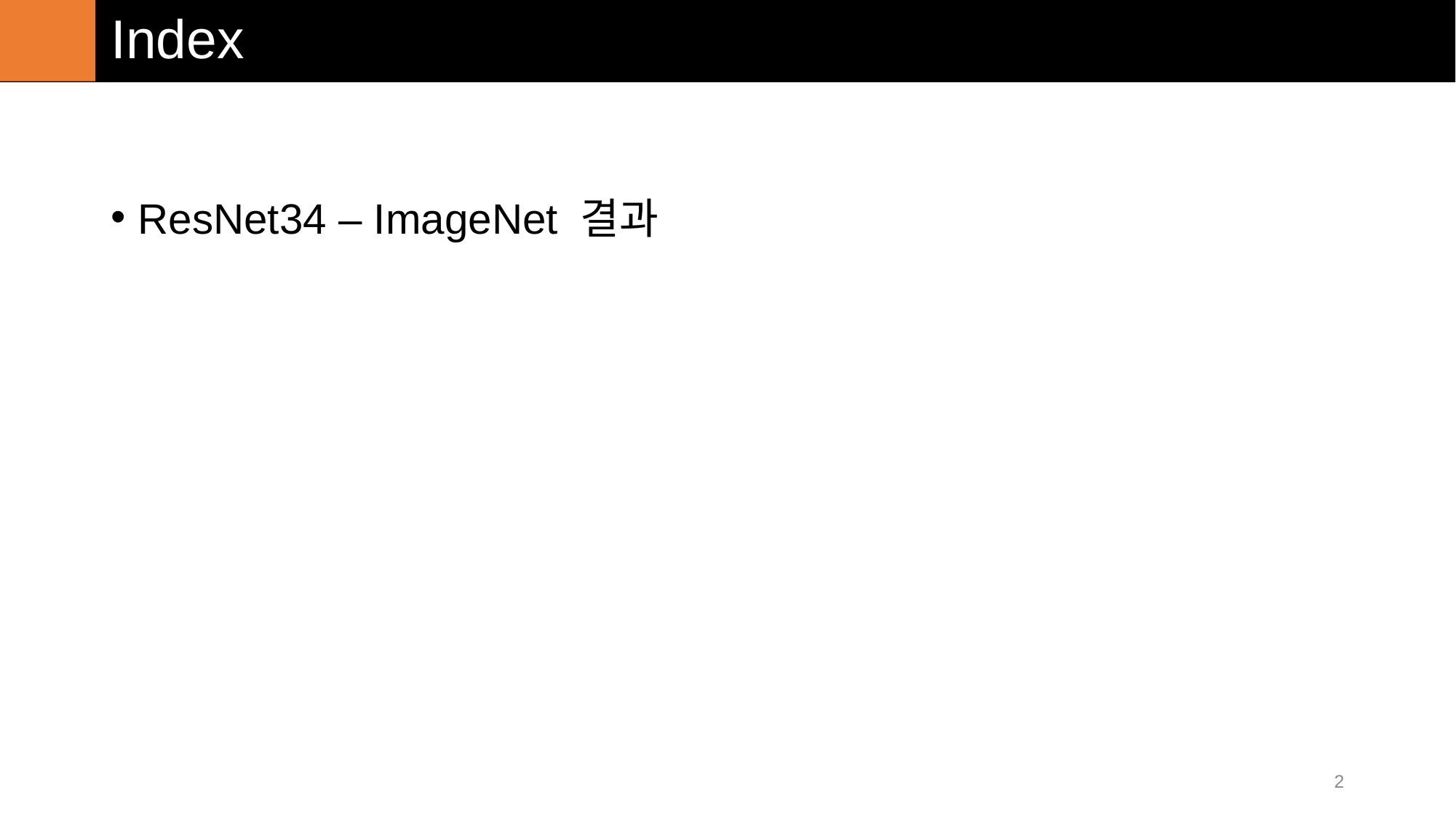

# Index
ResNet34 – ImageNet 결과

2